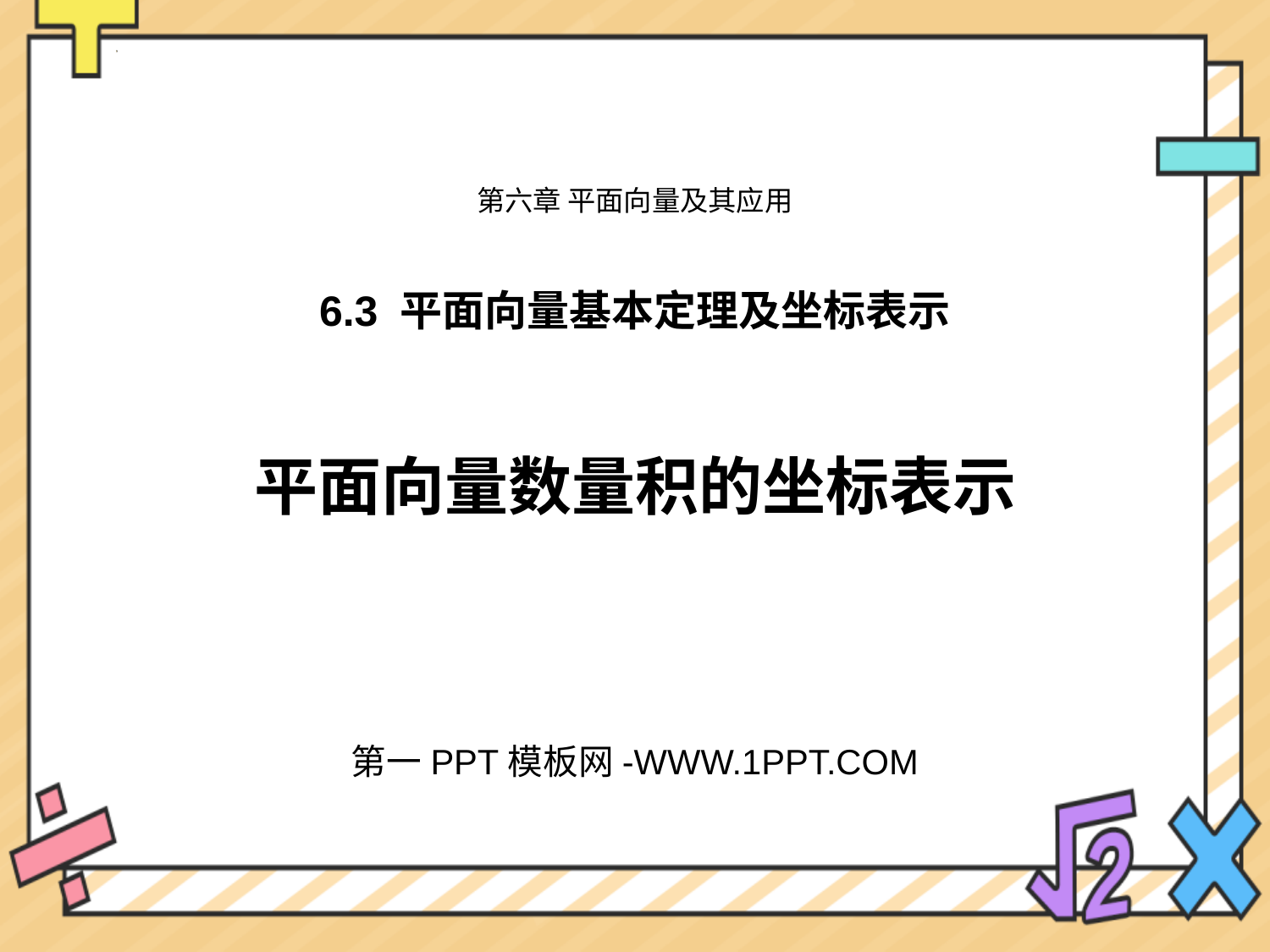

第六章 平面向量及其应用
6.3 平面向量基本定理及坐标表示
平面向量数量积的坐标表示
第一PPT模板网-WWW.1PPT.COM